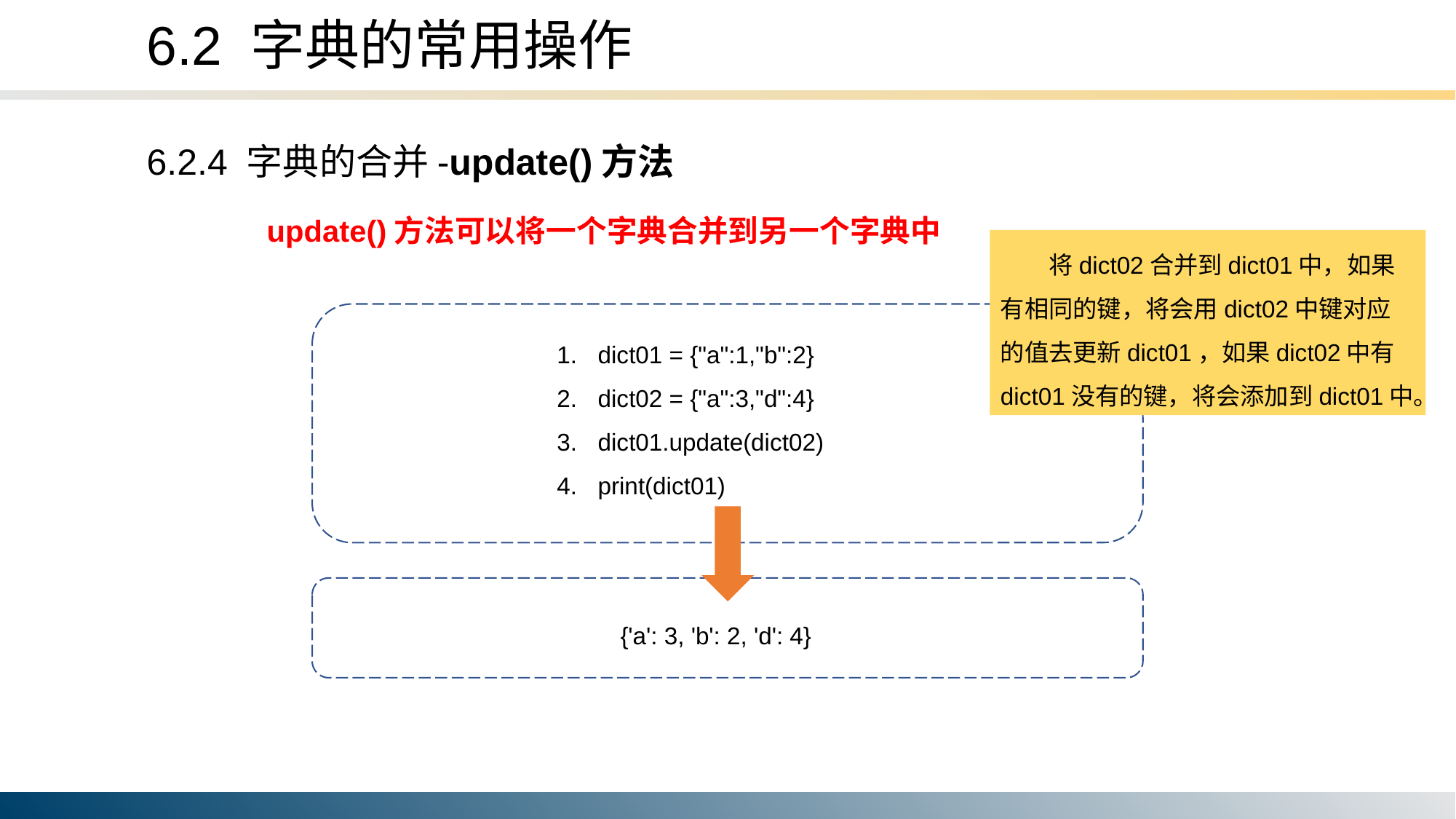

6.2 字典的常用操作
6.2.4 字典的合并-update()方法
update()方法可以将一个字典合并到另一个字典中
将dict02合并到dict01中，如果有相同的键，将会用dict02中键对应的值去更新dict01，如果dict02中有dict01没有的键，将会添加到dict01中。

dict01 = {"a":1,"b":2}
dict02 = {"a":3,"d":4}
dict01.update(dict02)
print(dict01)

{'a': 3, 'b': 2, 'd': 4}